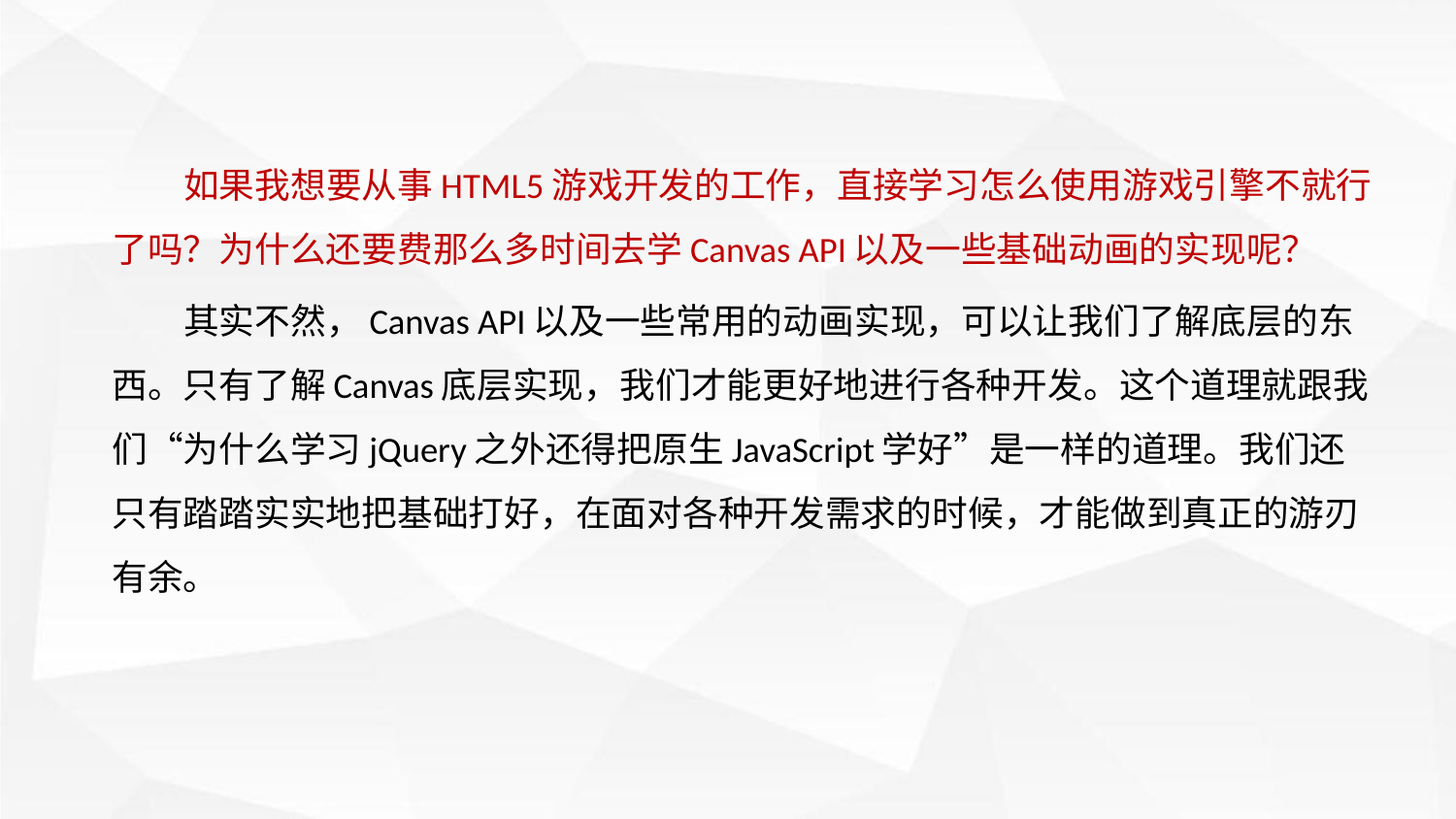

如果我想要从事HTML5游戏开发的工作，直接学习怎么使用游戏引擎不就行了吗？为什么还要费那么多时间去学Canvas API以及一些基础动画的实现呢？
        其实不然，Canvas API以及一些常用的动画实现，可以让我们了解底层的东西。只有了解Canvas底层实现，我们才能更好地进行各种开发。这个道理就跟我们“为什么学习jQuery之外还得把原生JavaScript学好”是一样的道理。我们还只有踏踏实实地把基础打好，在面对各种开发需求的时候，才能做到真正的游刃有余。